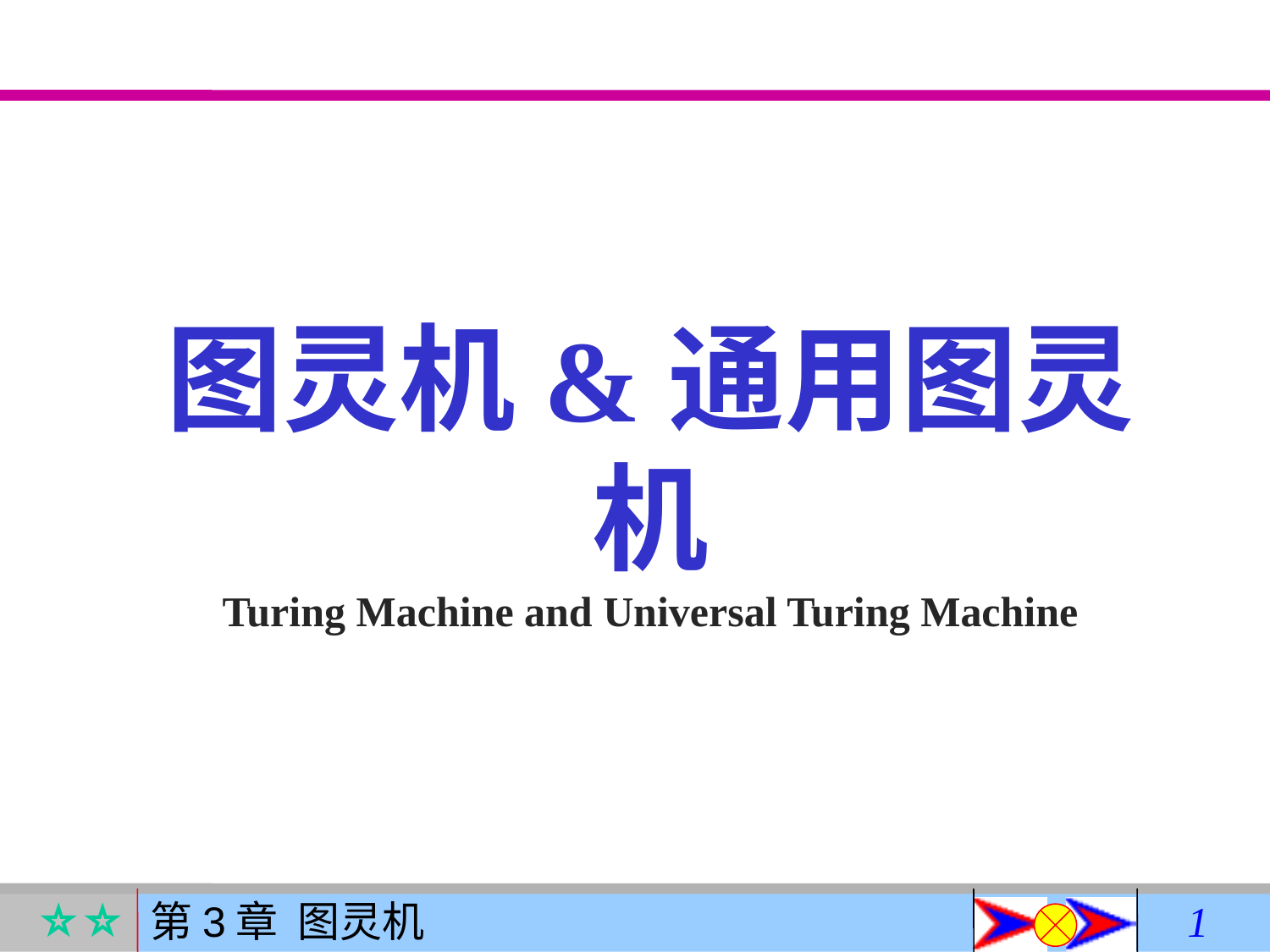

图灵机&通用图灵机
Turing Machine and Universal Turing Machine